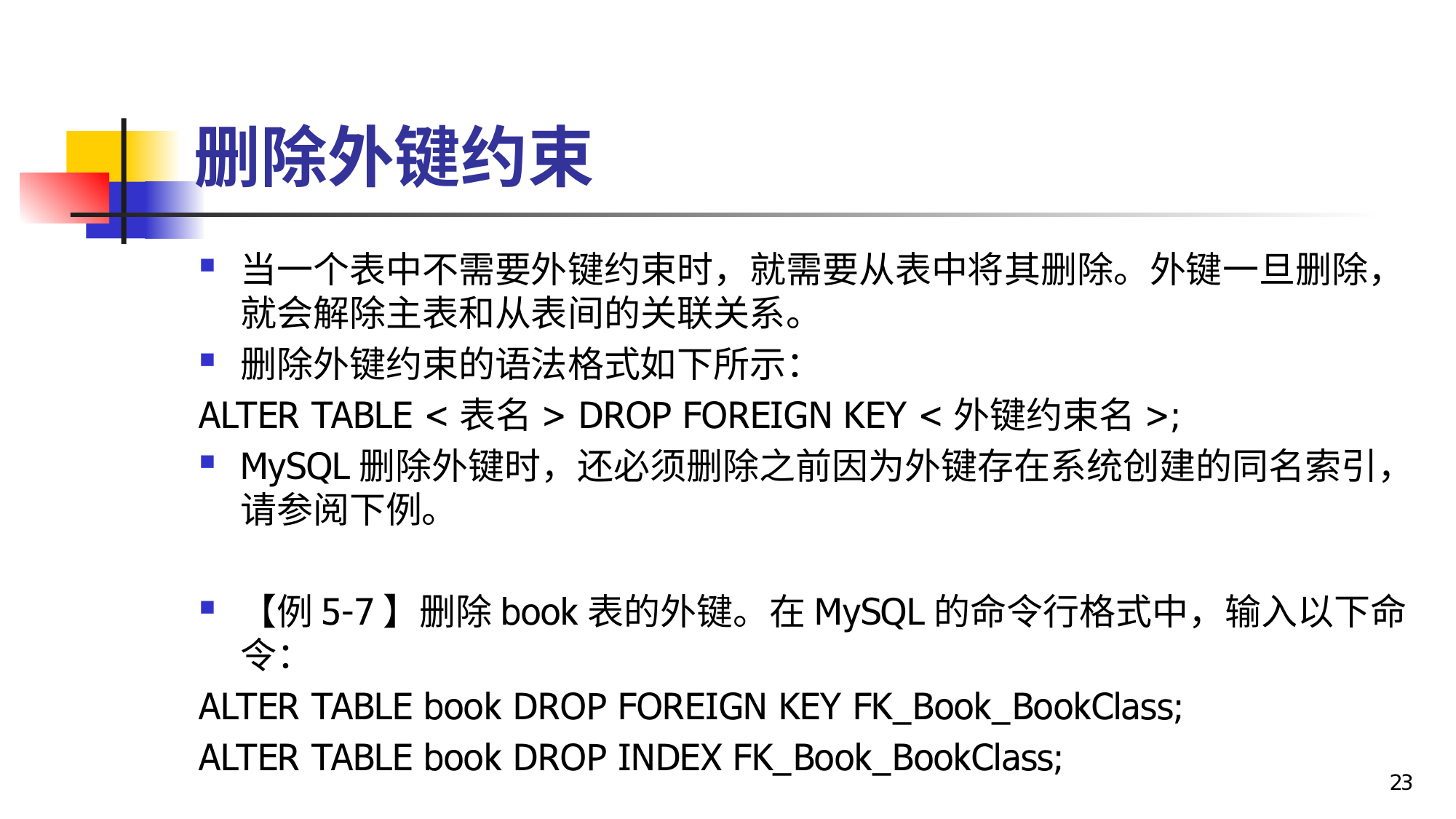

# 删除外键约束
当一个表中不需要外键约束时，就需要从表中将其删除。外键一旦删除，就会解除主表和从表间的关联关系。
删除外键约束的语法格式如下所示：
ALTER TABLE <表名> DROP FOREIGN KEY <外键约束名>;
MySQL删除外键时，还必须删除之前因为外键存在系统创建的同名索引，请参阅下例。

【例5-7】删除book表的外键。在MySQL的命令行格式中，输入以下命令：
ALTER TABLE book DROP FOREIGN KEY FK_Book_BookClass;
ALTER TABLE book DROP INDEX FK_Book_BookClass;

23